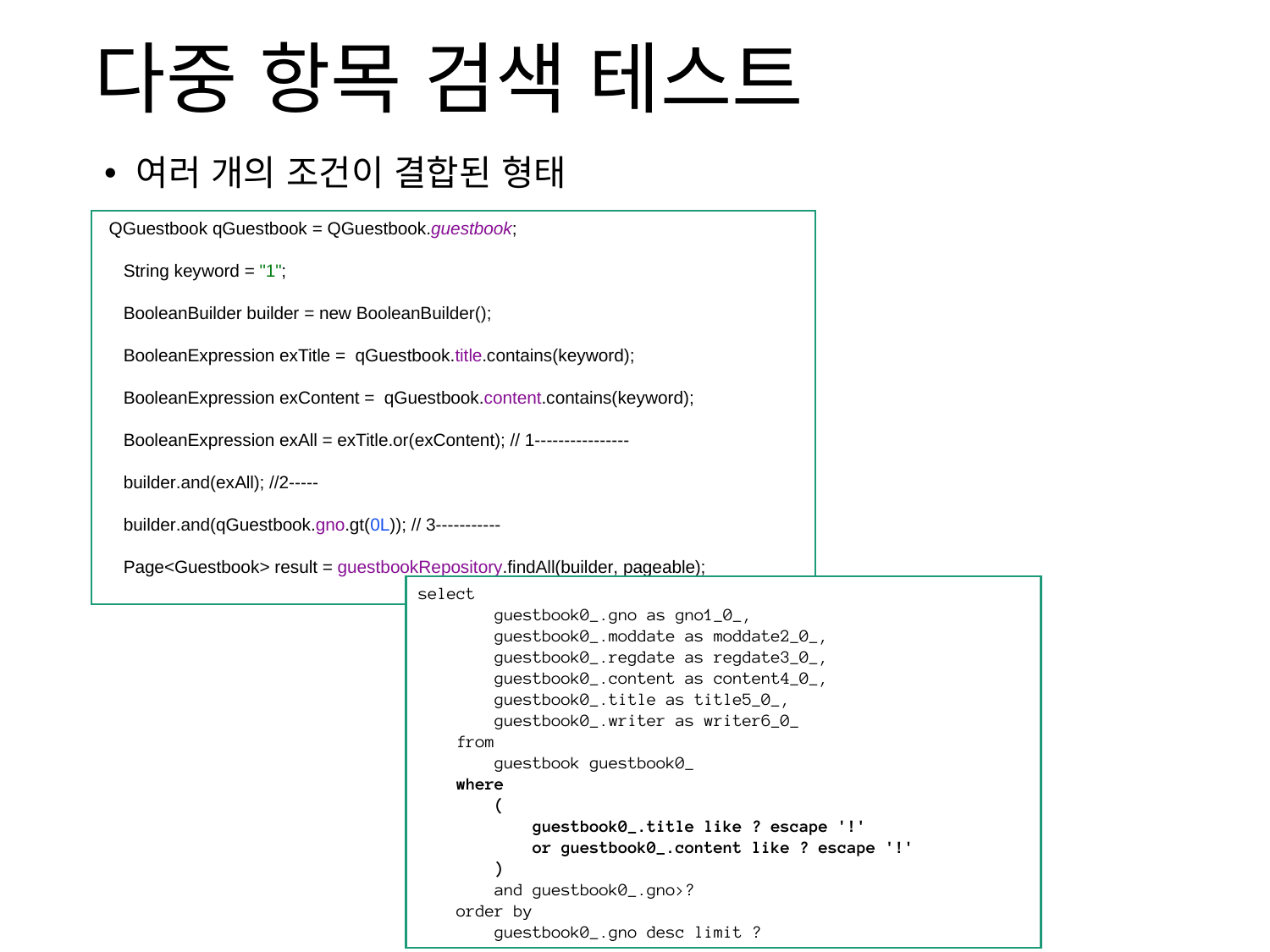

# 다중 항목 검색 테스트
여러 개의 조건이 결합된 형태
 QGuestbook qGuestbook = QGuestbook.guestbook;
    String keyword = "1";
    BooleanBuilder builder = new BooleanBuilder();
    BooleanExpression exTitle =  qGuestbook.title.contains(keyword);
    BooleanExpression exContent =  qGuestbook.content.contains(keyword);
    BooleanExpression exAll = exTitle.or(exContent); // 1----------------
    builder.and(exAll); //2-----
    builder.and(qGuestbook.gno.gt(0L)); // 3-----------
    Page<Guestbook> result = guestbookRepository.findAll(builder, pageable);
select
        guestbook0_.gno as gno1_0_,
        guestbook0_.moddate as moddate2_0_,
        guestbook0_.regdate as regdate3_0_,
        guestbook0_.content as content4_0_,
        guestbook0_.title as title5_0_,
        guestbook0_.writer as writer6_0_
    from
        guestbook guestbook0_
    where
        (
            guestbook0_.title like ? escape '!'
            or guestbook0_.content like ? escape '!'
        )
        and guestbook0_.gno>?
    order by
        guestbook0_.gno desc limit ?